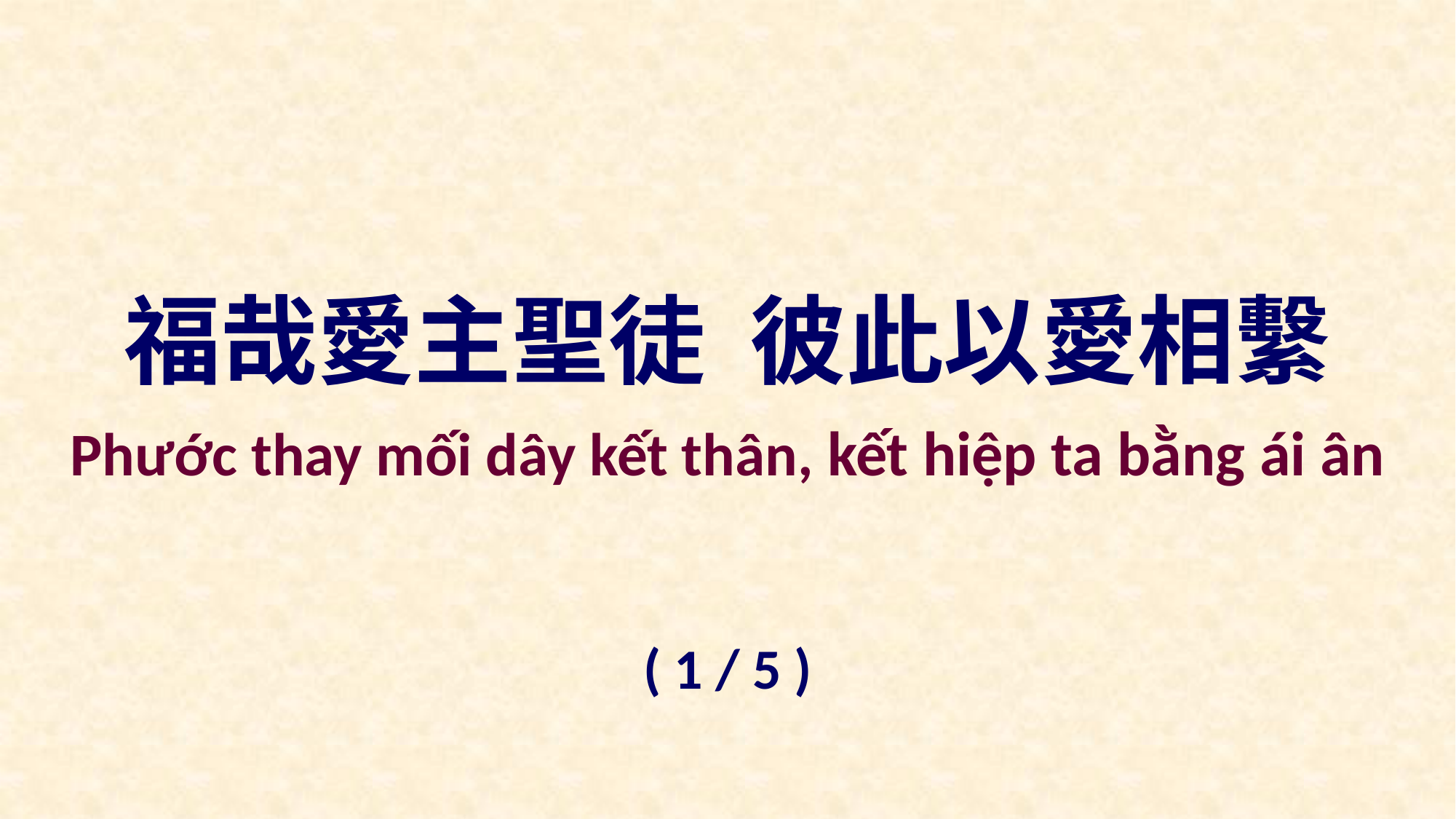

福哉愛主聖徒  彼此以愛相繫
Phước thay mối dây kết thân, kết hiệp ta bằng ái ân
( 1 / 5 )